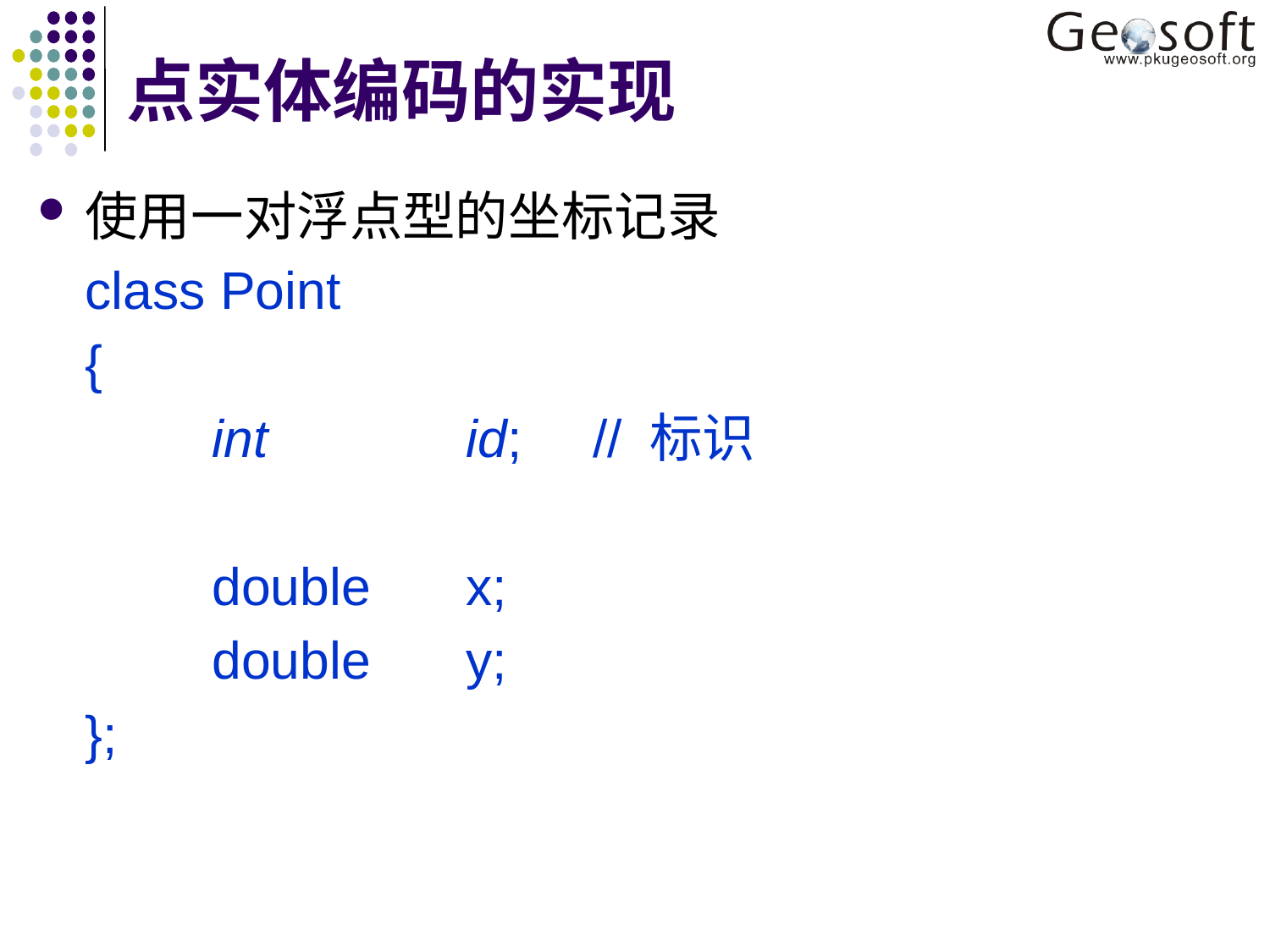

# 点实体编码的实现
使用一对浮点型的坐标记录
	class Point
	{
		int		id;	// 标识

		double	x;
		double	y;
	};